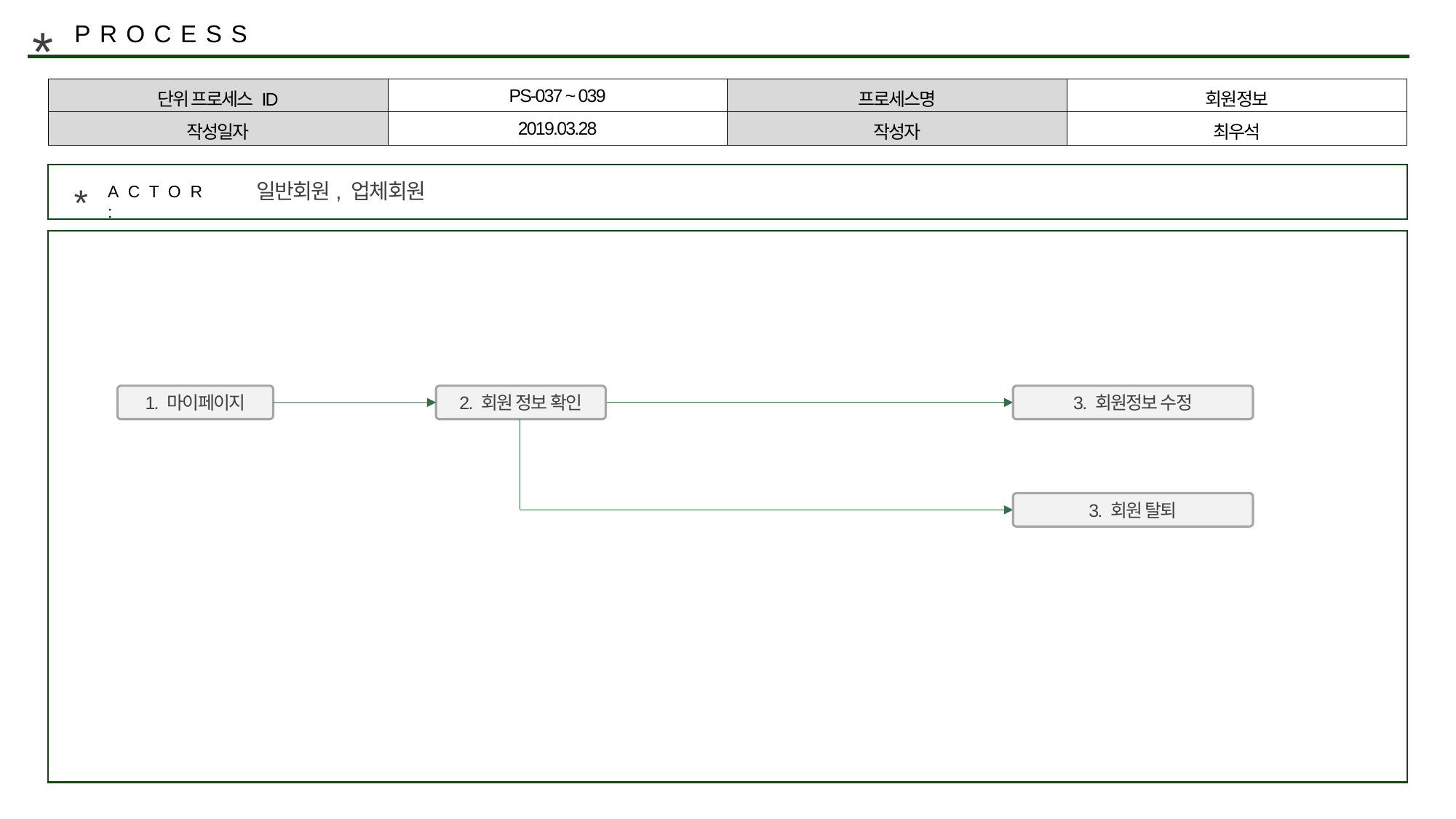

*
PROCESS
| 단위 프로세스 ID | PS-037 ~ 039 | 프로세스명 | 회원정보 |
| --- | --- | --- | --- |
| 작성일자 | 2019.03.28 | 작성자 | 최우석 |

일반회원, 업체회원
*
ACTOR :

1. 마이페이지
2. 회원 정보 확인
3. 회원정보 수정
3. 회원 탈퇴